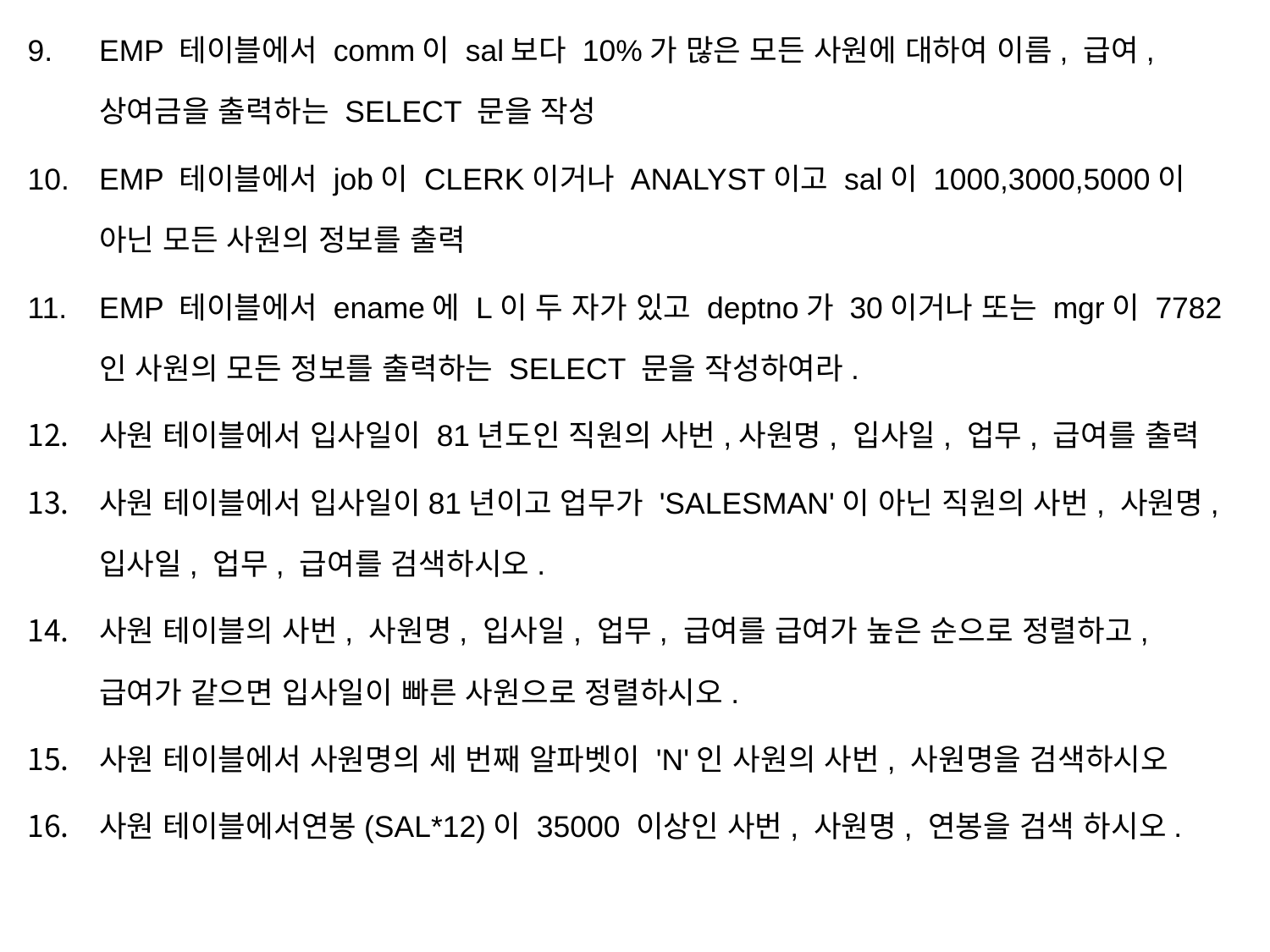

EMP 테이블에서 comm이 sal보다 10%가 많은 모든 사원에 대하여 이름, 급여, 상여금을 출력하는 SELECT 문을 작성
EMP 테이블에서 job이 CLERK이거나 ANALYST이고 sal이 1000,3000,5000이 아닌 모든 사원의 정보를 출력
EMP 테이블에서 ename에 L이 두 자가 있고 deptno가 30이거나 또는 mgr이 7782인 사원의 모든 정보를 출력하는 SELECT 문을 작성하여라.
사원 테이블에서 입사일이 81년도인 직원의 사번,사원명, 입사일, 업무, 급여를 출력
사원 테이블에서 입사일이81년이고 업무가 'SALESMAN'이 아닌 직원의 사번, 사원명, 입사일, 업무, 급여를 검색하시오.
사원 테이블의 사번, 사원명, 입사일, 업무, 급여를 급여가 높은 순으로 정렬하고, 급여가 같으면 입사일이 빠른 사원으로 정렬하시오.
사원 테이블에서 사원명의 세 번째 알파벳이 'N'인 사원의 사번, 사원명을 검색하시오
사원 테이블에서연봉(SAL*12)이 35000 이상인 사번, 사원명, 연봉을 검색 하시오.